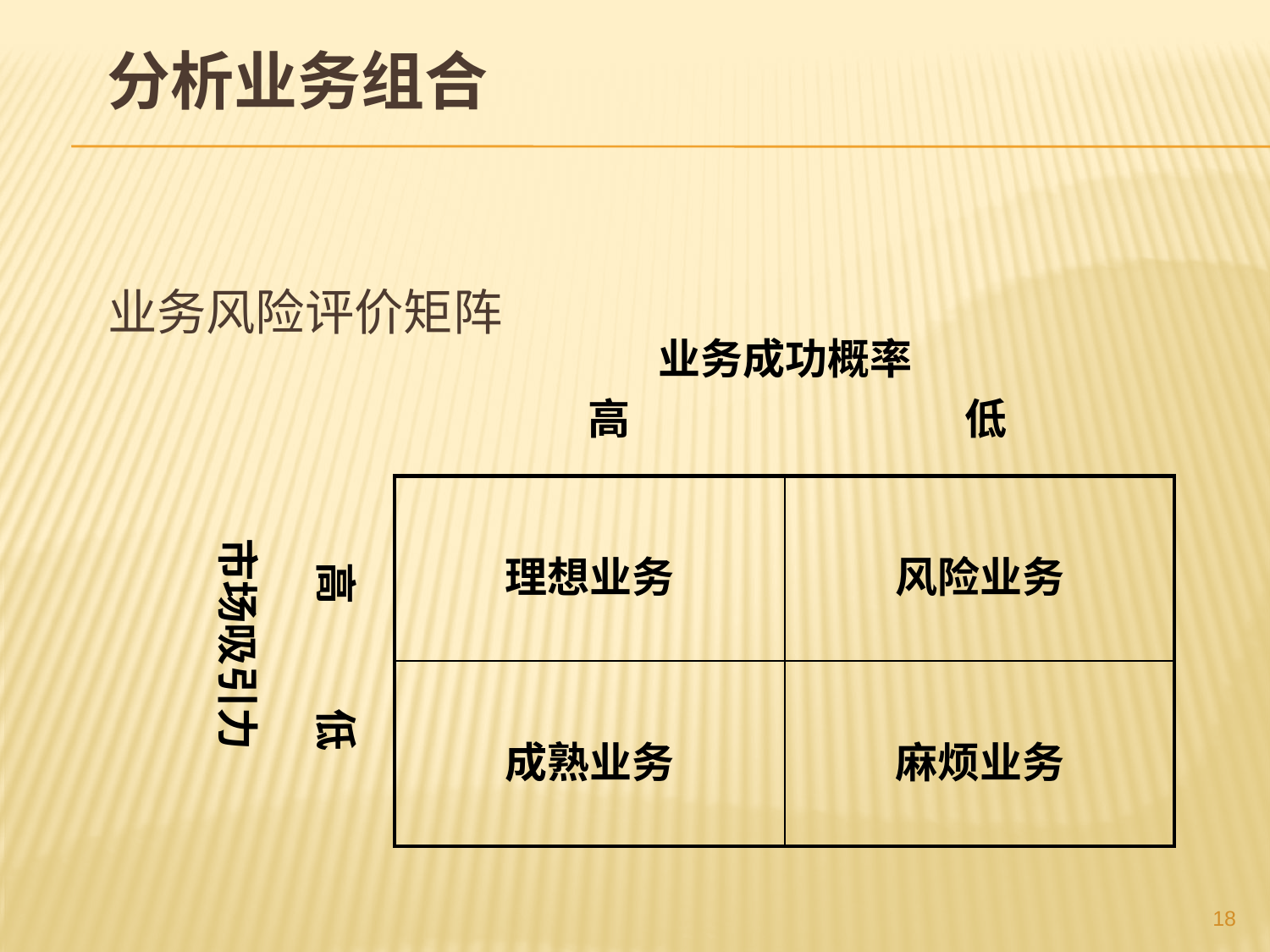

# 分析业务组合
业务风险评价矩阵
业务成功概率
高
低
| 理想业务 | 风险业务 |
| --- | --- |
| 成熟业务 | 麻烦业务 |
市场吸引力
高           低
18